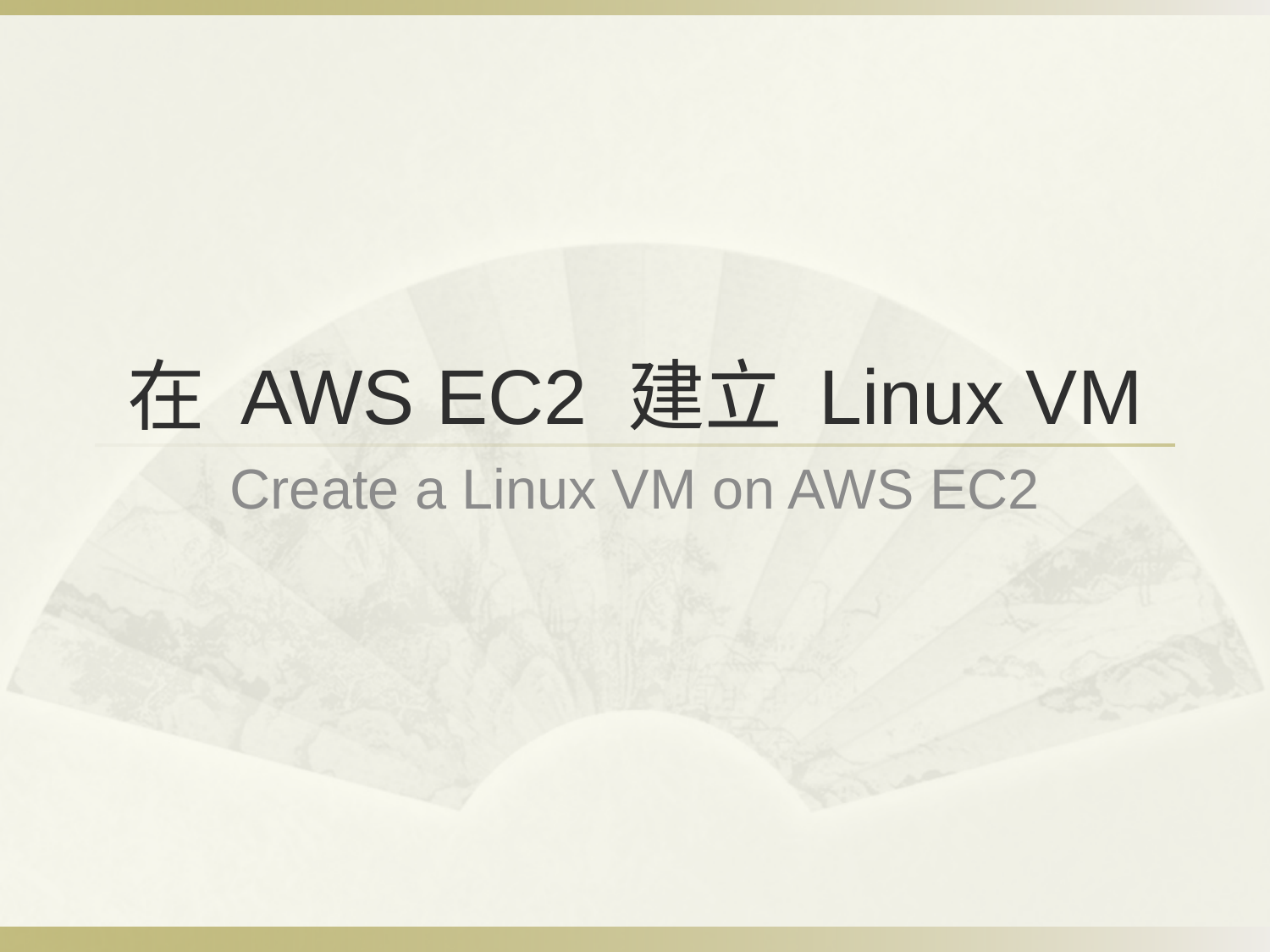

# 在 AWS EC2 建立 Linux VM
Create a Linux VM on AWS EC2